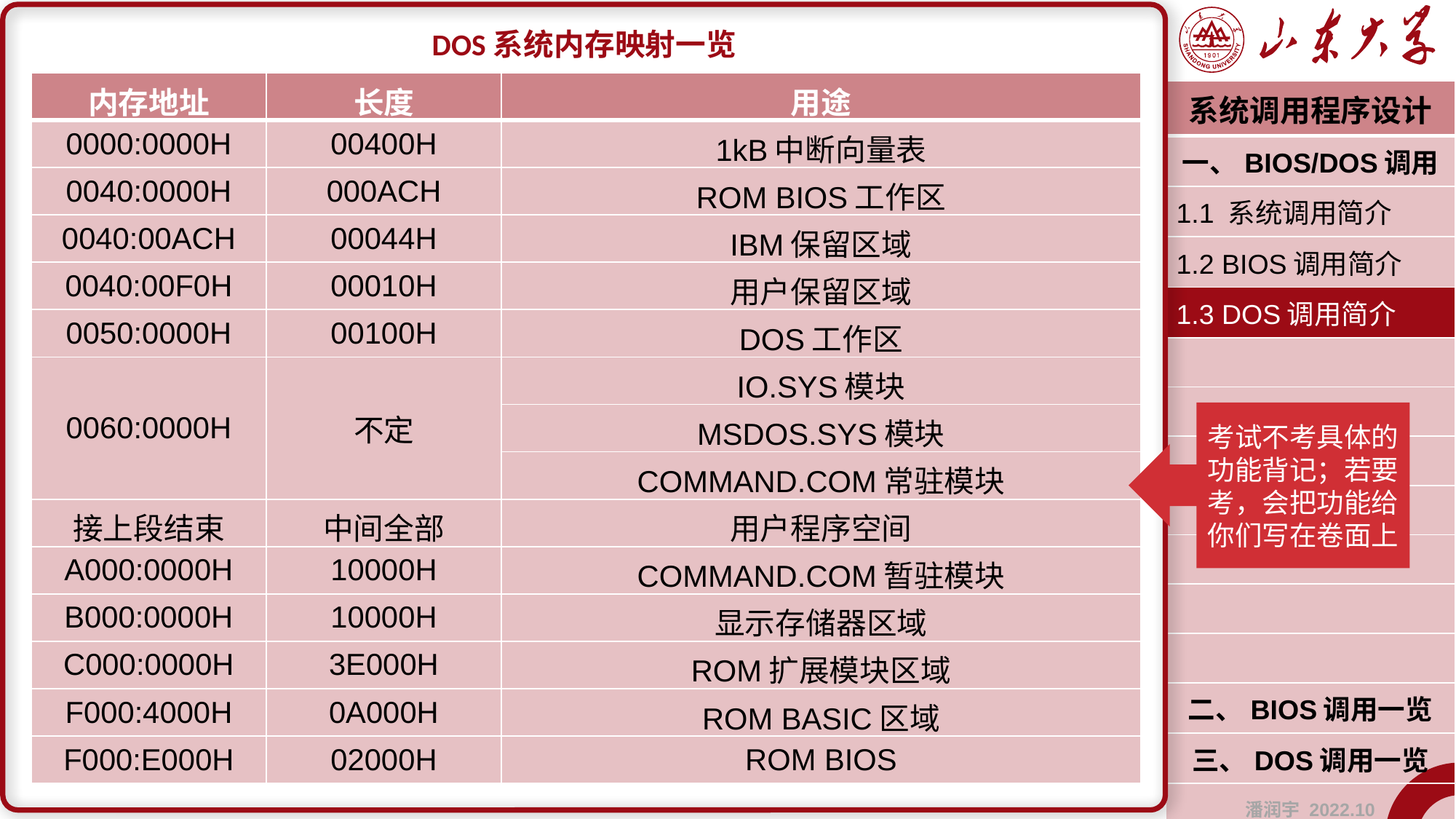

DOS系统内存映射一览
| 内存地址 | 长度 | 用途 |
| --- | --- | --- |
| 0000:0000H | 00400H | 1kB中断向量表 |
| 0040:0000H | 000ACH | ROM BIOS工作区 |
| 0040:00ACH | 00044H | IBM保留区域 |
| 0040:00F0H | 00010H | 用户保留区域 |
| 0050:0000H | 00100H | DOS工作区 |
| 0060:0000H | 不定 | IO.SYS模块 |
|  |  | MSDOS.SYS模块 |
|  |  | COMMAND.COM常驻模块 |
| 接上段结束 | 中间全部 | 用户程序空间 |
| A000:0000H | 10000H | COMMAND.COM暂驻模块 |
| B000:0000H | 10000H | 显示存储器区域 |
| C000:0000H | 3E000H | ROM扩展模块区域 |
| F000:4000H | 0A000H | ROM BASIC区域 |
| F000:E000H | 02000H | ROM BIOS |
| 系统调用程序设计 |
| --- |
| 一、BIOS/DOS调用 |
| 1.1 系统调用简介 |
| 1.2 BIOS调用简介 |
| 1.3 DOS调用简介 |
|  |
|  |
|  |
|  |
|  |
|  |
|  |
| 二、BIOS调用一览 |
| 三、DOS调用一览 |
| 潘润宇 2022.10 |
考试不考具体的功能背记；若要考，会把功能给你们写在卷面上